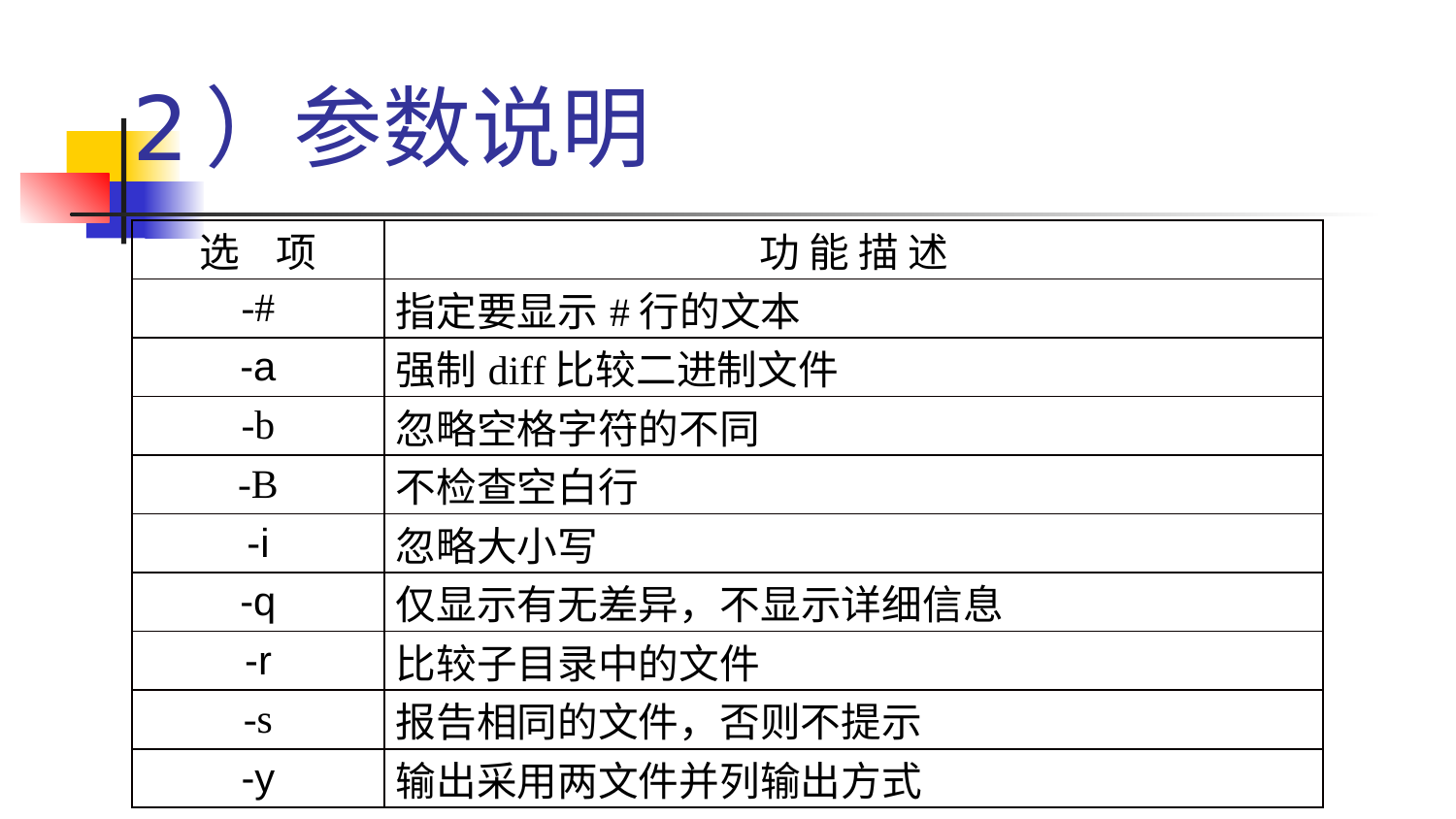

# 2）参数说明
| 选 项 | 功 能 描 述 |
| --- | --- |
| -# | 指定要显示#行的文本 |
| -a | 强制diff比较二进制文件 |
| -b | 忽略空格字符的不同 |
| -B | 不检查空白行 |
| -i | 忽略大小写 |
| -q | 仅显示有无差异，不显示详细信息 |
| -r | 比较子目录中的文件 |
| -s | 报告相同的文件，否则不提示 |
| -y | 输出采用两文件并列输出方式 |